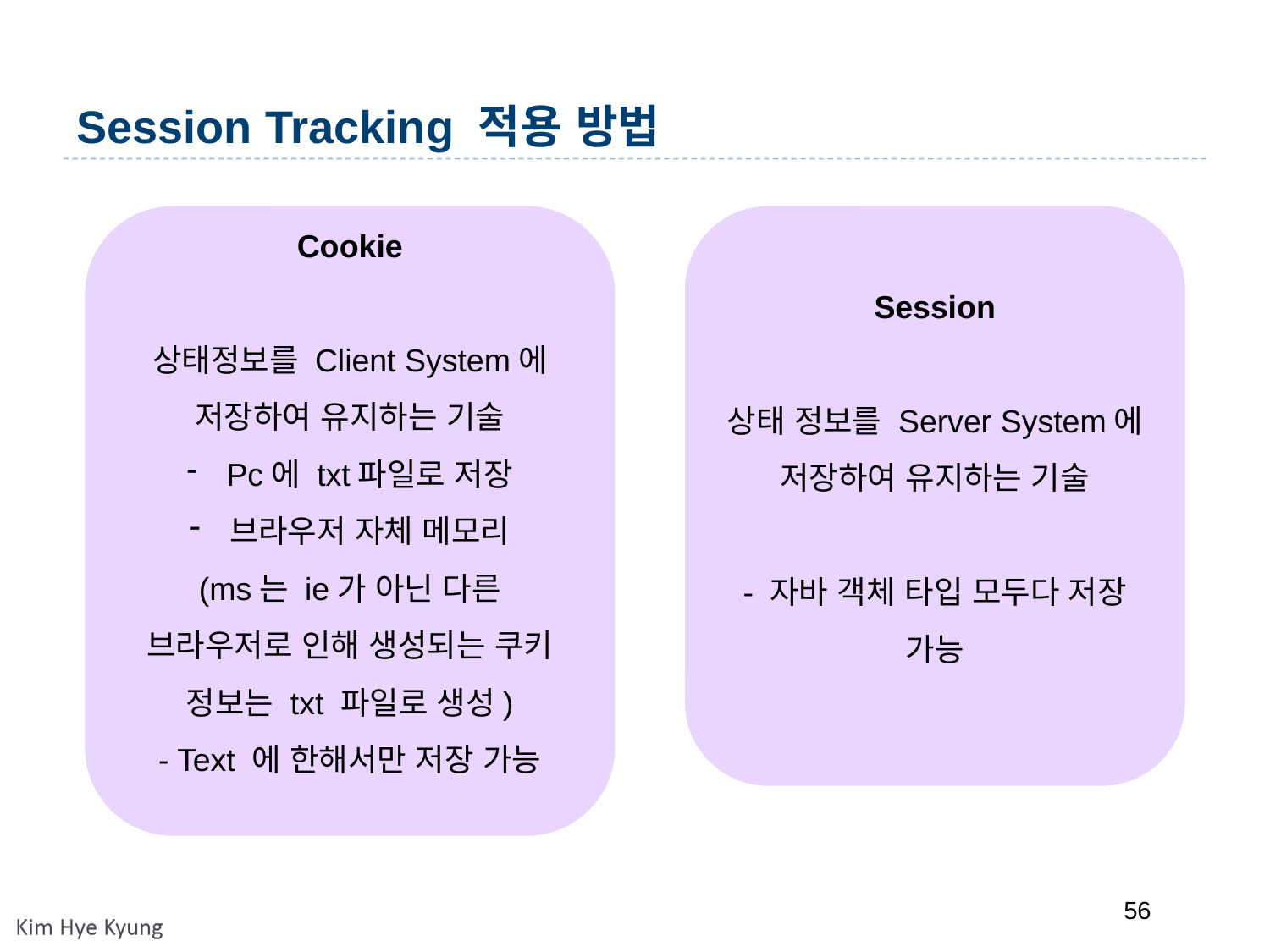

# Session Tracking 적용 방법

Cookie

상태정보를 Client System에 저장하여 유지하는 기술
Pc에 txt파일로 저장
브라우저 자체 메모리
(ms는 ie가 아닌 다른 브라우저로 인해 생성되는 쿠키 정보는 txt 파일로 생성)
- Text 에 한해서만 저장 가능

Session

상태 정보를 Server System에 저장하여 유지하는 기술

- 자바 객체 타입 모두다 저장 가능

56